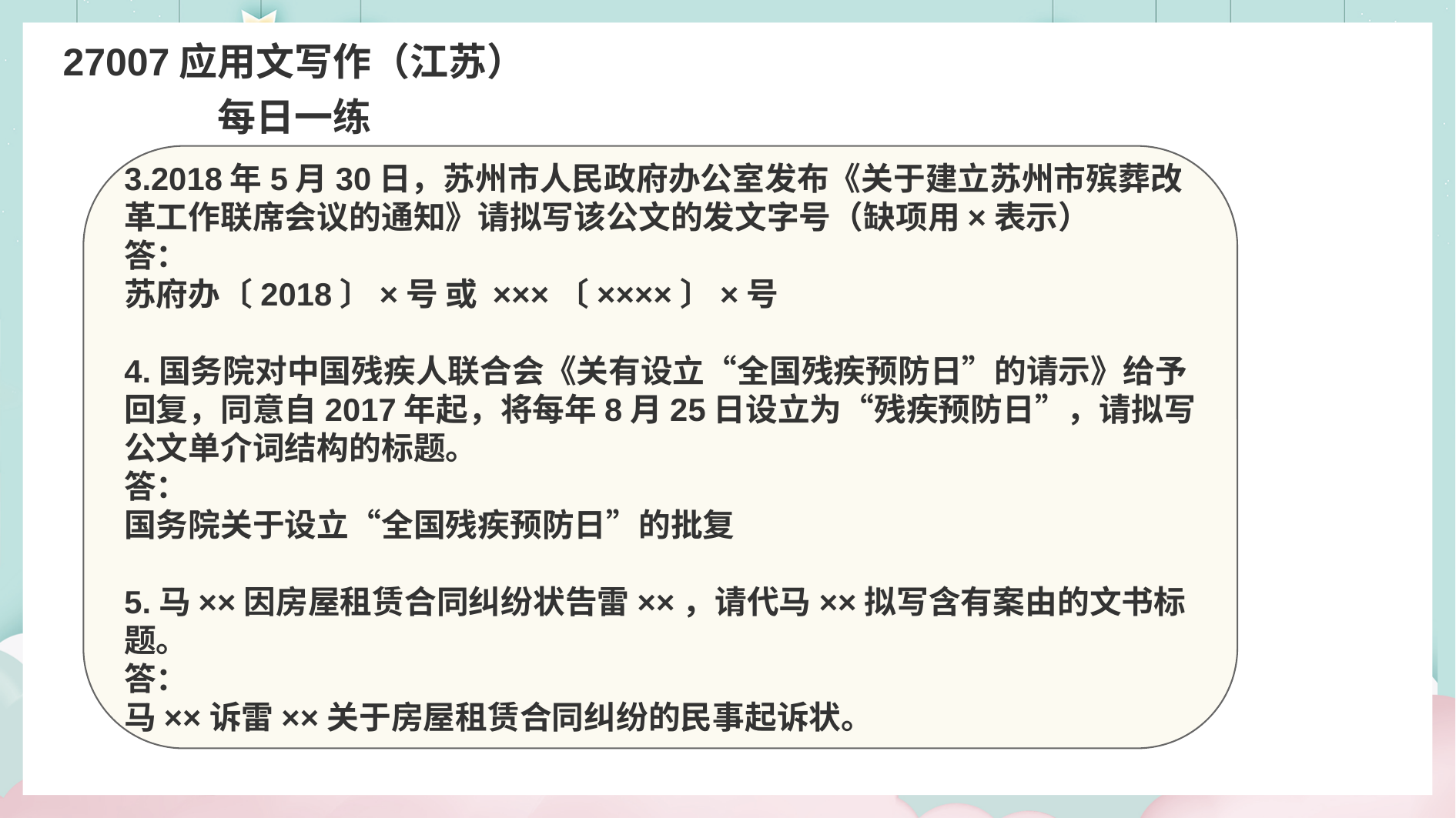

27007应用文写作（江苏）
每日一练
3.2018年5月30日，苏州市人民政府办公室发布《关于建立苏州市殡葬改革工作联席会议的通知》请拟写该公文的发文字号（缺项用×表示）
答：
苏府办〔2018〕×号 或 ×××〔××××〕×号

4.国务院对中国残疾人联合会《关有设立“全国残疾预防日”的请示》给予回复，同意自2017年起，将每年8月25日设立为“残疾预防日”，请拟写公文单介词结构的标题。
答：
国务院关于设立“全国残疾预防日”的批复

5.马××因房屋租赁合同纠纷状告雷××，请代马××拟写含有案由的文书标题。
答：
马××诉雷××关于房屋租赁合同纠纷的民事起诉状。